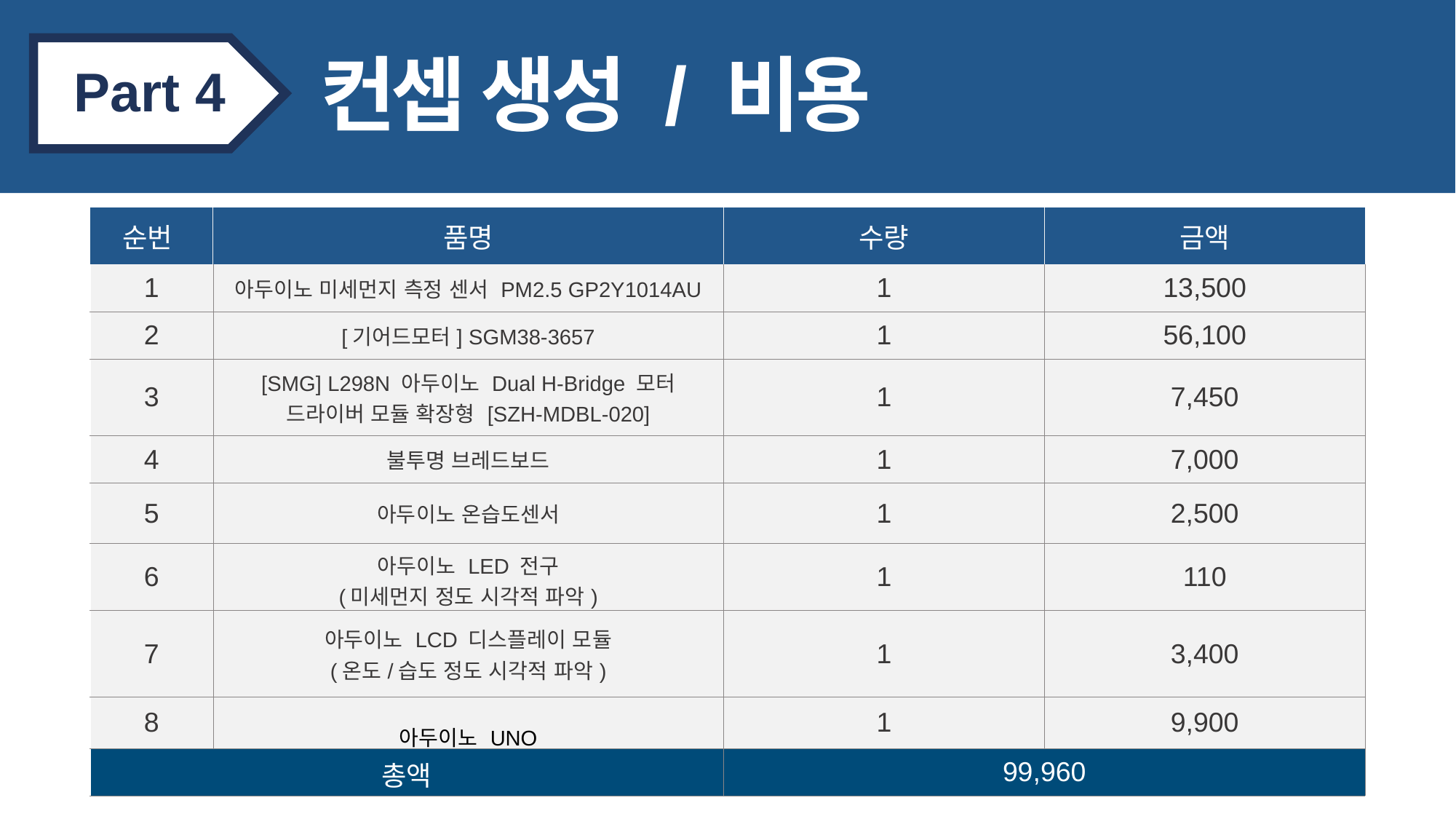

Part 4
컨셉 생성 / 비용
| 순번 | 품명 | 수량 | 금액 |
| --- | --- | --- | --- |
| 1 | 아두이노 미세먼지 측정 센서 PM2.5 GP2Y1014AU | 1 | 13,500 |
| 2 | [기어드모터] SGM38-3657 | 1 | 56,100 |
| 3 | [SMG] L298N 아두이노 Dual H-Bridge 모터 드라이버 모듈 확장형 [SZH-MDBL-020] | 1 | 7,450 |
| 4 | 불투명 브레드보드 | 1 | 7,000 |
| 5 | 아두이노 온습도센서 | 1 | 2,500 |
| 6 | 아두이노 LED 전구 (미세먼지 정도 시각적 파악) | 1 | 110 |
| 7 | 아두이노 LCD 디스플레이 모듈 (온도/습도 정도 시각적 파악) | 1 | 3,400 |
| 8 | 아두이노 UNO | 1 | 9,900 |
| 총액 |  | 99,960 |  |